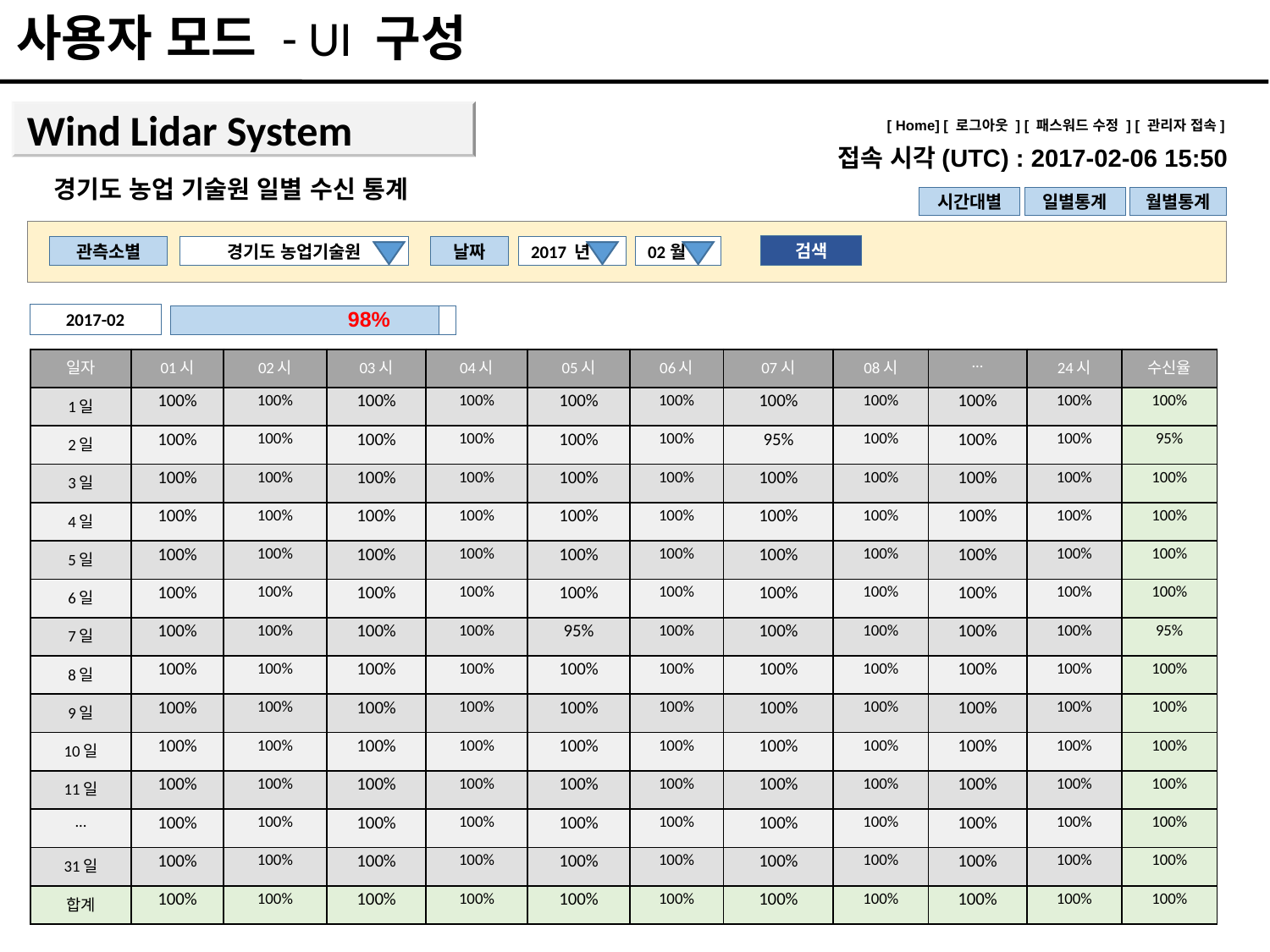

사용자 모드 - UI 구성

Wind Lidar System
[ Home] [ 로그아웃 ] [ 패스워드 수정 ] [ 관리자 접속]
접속 시각(UTC) : 2017-02-06 15:50
경기도 농업 기술원 일별 수신 통계
시간대별
일별통계
월별통계

검색
경기도 농업기술원
날짜
2017 년
02월
관측소별

98%
2017-02

| 일자 | 01시 | 02시 | 03시 | 04시 | 05시 | 06시 | 07시 | 08시 | ... | 24시 | 수신율 |
| --- | --- | --- | --- | --- | --- | --- | --- | --- | --- | --- | --- |
| 1일 | 100% | 100% | 100% | 100% | 100% | 100% | 100% | 100% | 100% | 100% | 100% |
| 2일 | 100% | 100% | 100% | 100% | 100% | 100% | 95% | 100% | 100% | 100% | 95% |
| 3일 | 100% | 100% | 100% | 100% | 100% | 100% | 100% | 100% | 100% | 100% | 100% |
| 4일 | 100% | 100% | 100% | 100% | 100% | 100% | 100% | 100% | 100% | 100% | 100% |
| 5일 | 100% | 100% | 100% | 100% | 100% | 100% | 100% | 100% | 100% | 100% | 100% |
| 6일 | 100% | 100% | 100% | 100% | 100% | 100% | 100% | 100% | 100% | 100% | 100% |
| 7일 | 100% | 100% | 100% | 100% | 95% | 100% | 100% | 100% | 100% | 100% | 95% |
| 8일 | 100% | 100% | 100% | 100% | 100% | 100% | 100% | 100% | 100% | 100% | 100% |
| 9일 | 100% | 100% | 100% | 100% | 100% | 100% | 100% | 100% | 100% | 100% | 100% |
| 10일 | 100% | 100% | 100% | 100% | 100% | 100% | 100% | 100% | 100% | 100% | 100% |
| 11일 | 100% | 100% | 100% | 100% | 100% | 100% | 100% | 100% | 100% | 100% | 100% |
| ... | 100% | 100% | 100% | 100% | 100% | 100% | 100% | 100% | 100% | 100% | 100% |
| 31일 | 100% | 100% | 100% | 100% | 100% | 100% | 100% | 100% | 100% | 100% | 100% |
| 합계 | 100% | 100% | 100% | 100% | 100% | 100% | 100% | 100% | 100% | 100% | 100% |